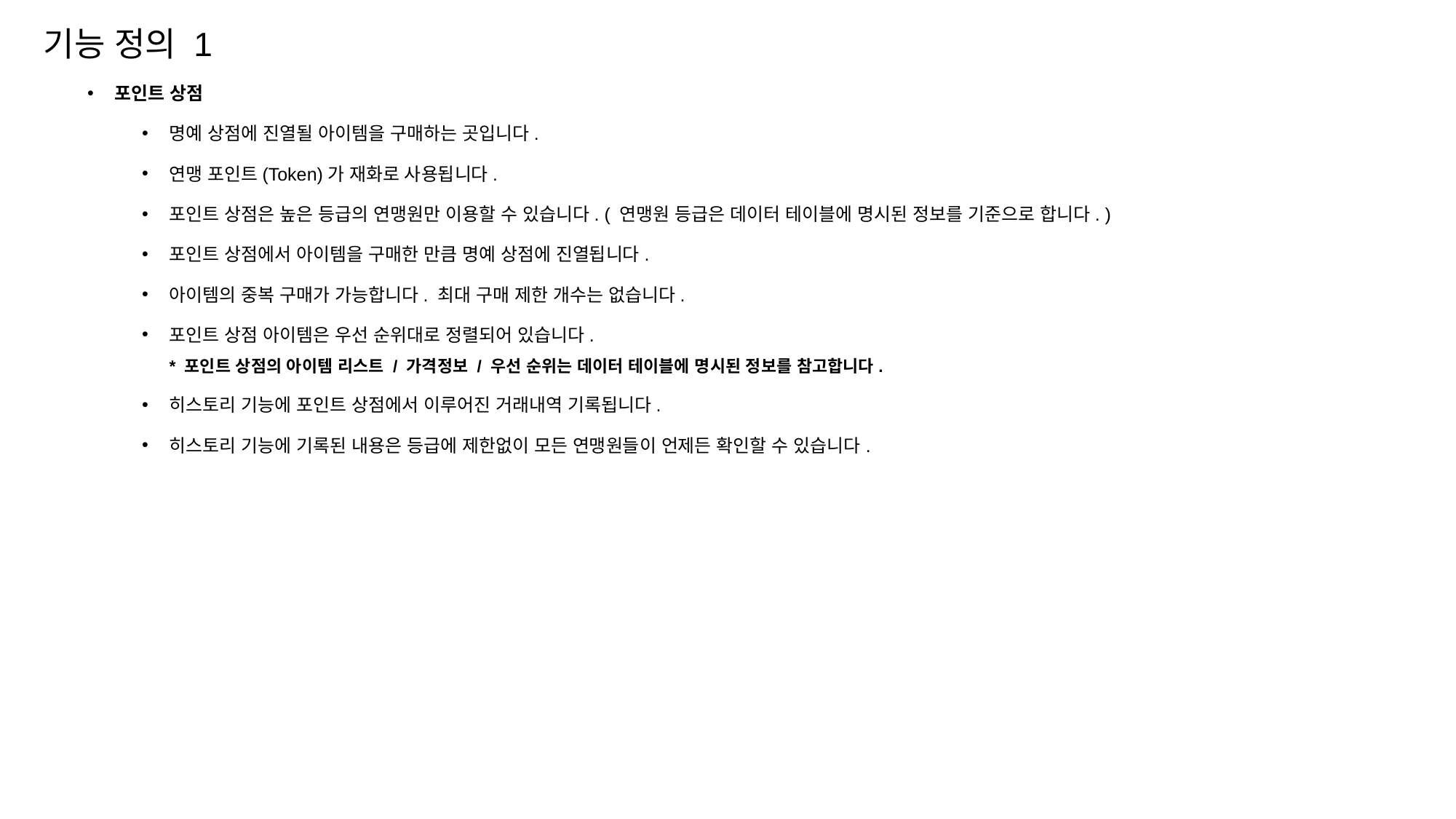

기능 정의 1
포인트 상점
명예 상점에 진열될 아이템을 구매하는 곳입니다.
연맹 포인트(Token)가 재화로 사용됩니다.
포인트 상점은 높은 등급의 연맹원만 이용할 수 있습니다. ( 연맹원 등급은 데이터 테이블에 명시된 정보를 기준으로 합니다. )
포인트 상점에서 아이템을 구매한 만큼 명예 상점에 진열됩니다.
아이템의 중복 구매가 가능합니다. 최대 구매 제한 개수는 없습니다.
포인트 상점 아이템은 우선 순위대로 정렬되어 있습니다.
* 포인트 상점의 아이템 리스트 / 가격정보 / 우선 순위는 데이터 테이블에 명시된 정보를 참고합니다.
히스토리 기능에 포인트 상점에서 이루어진 거래내역 기록됩니다.
히스토리 기능에 기록된 내용은 등급에 제한없이 모든 연맹원들이 언제든 확인할 수 있습니다.